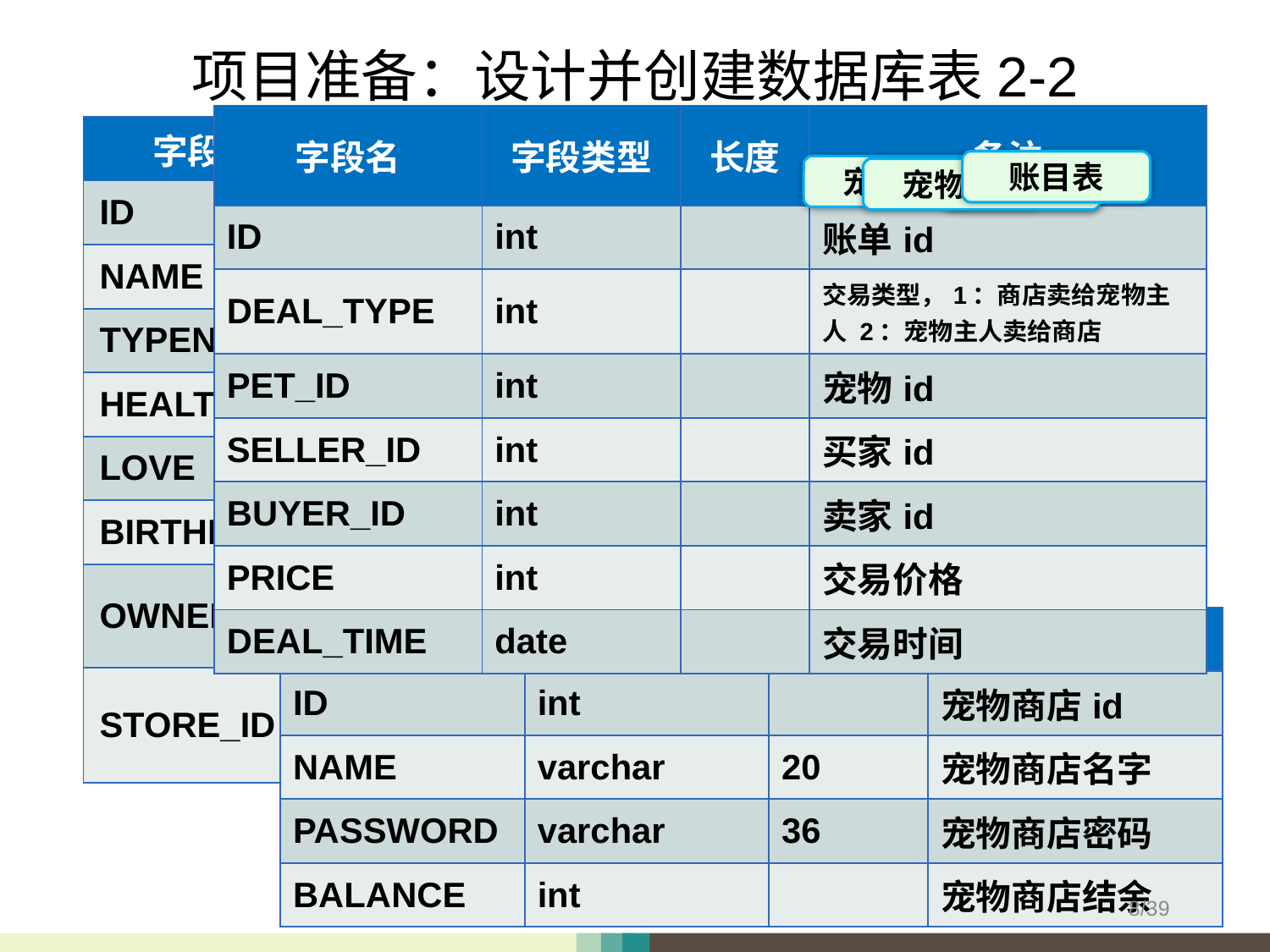

# 项目准备：设计并创建数据库表2-2
| 字段名 | 字段类型 | 长度 | 备注 |
| --- | --- | --- | --- |
| ID | int |  | 账单id |
| DEAL\_TYPE | int |  | 交易类型，1：商店卖给宠物主人 2：宠物主人卖给商店 |
| PET\_ID | int |  | 宠物id |
| SELLER\_ID | int |  | 买家id |
| BUYER\_ID | int |  | 卖家id |
| PRICE | int |  | 交易价格 |
| DEAL\_TIME | date |  | 交易时间 |
| 字段名 | 字段类型 | 长度 | 备注 |
| --- | --- | --- | --- |
| ID | int |  | 宠物id |
| NAME | varchar | 20 | 宠物名 |
| TYPENAME | varchar | 30 | 宠物类型 |
| HEALTH | int |  | 是否健康 |
| LOVE | int |  | 爱心指数 |
| BIRTHDAY | date |  | 出生日期 |
| OWNER\_ID | int |  | 宠物主人id |
| STORE\_ID | int |  | 宠物所属商店id |
账目表
宠物主人表
宠物商店表
宠物表
| 字段名 | 字段类型 | 长度 | 备注 |
| --- | --- | --- | --- |
| ID | int |  | 宠物主人id |
| NAME | varchar | 20 | 宠物主人名 |
| PASSWORD | varchar | 35 | 宠物主人密码 |
| MONEY | int |  | 宠物主人元宝 |
| 字段名 | 字段类型 | 长度 | 备注 |
| --- | --- | --- | --- |
| ID | int |  | 宠物商店id |
| NAME | varchar | 20 | 宠物商店名字 |
| PASSWORD | varchar | 36 | 宠物商店密码 |
| BALANCE | int |  | 宠物商店结余 |
8/39